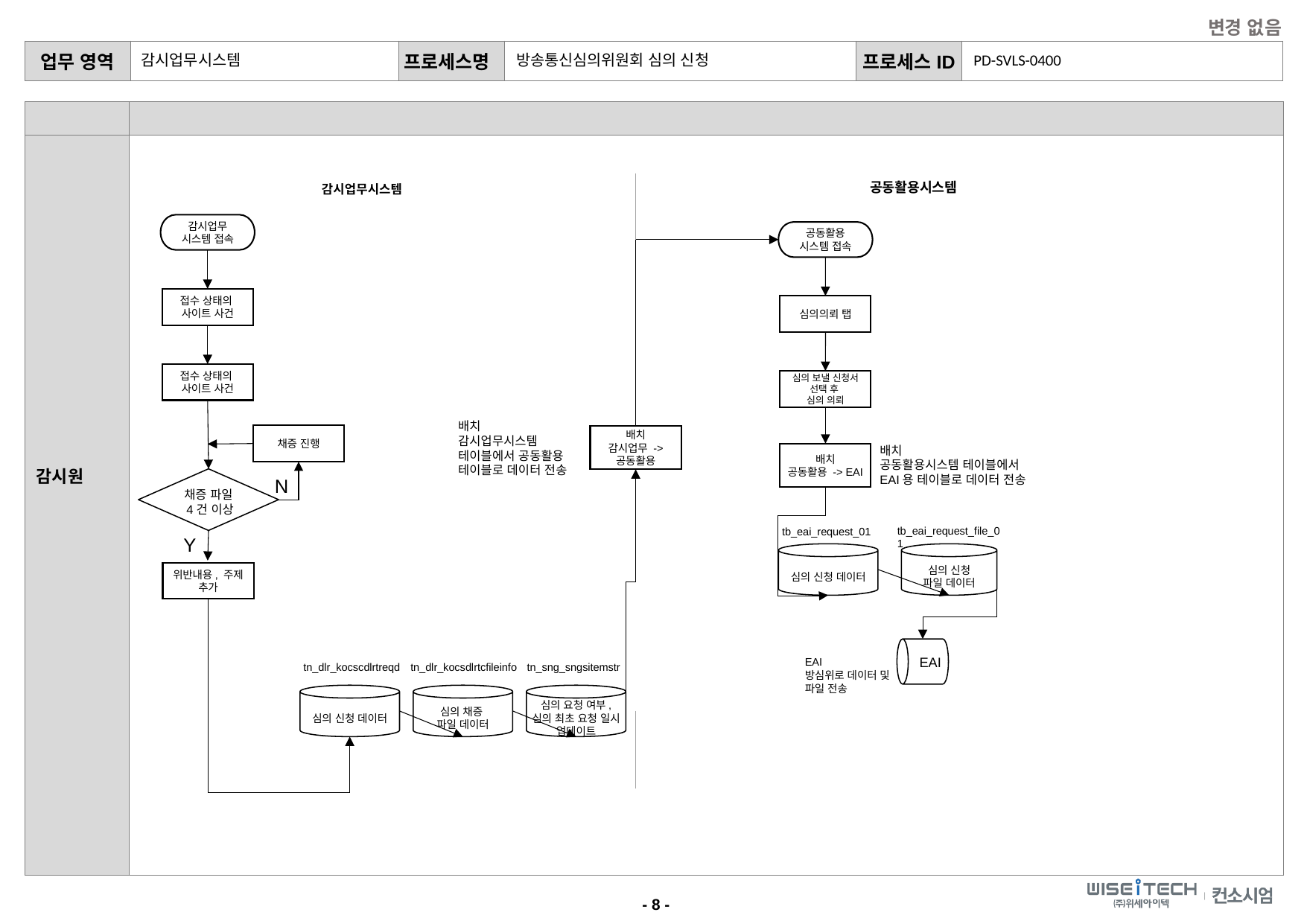

변경 없음
PD-SVLS-0400
감시업무시스템
방송통신심의위원회 심의 신청
공동활용시스템
감시업무시스템
감시업무
시스템 접속
공동활용
시스템 접속
접수 상태의
사이트 사건
심의의뢰 탭
감시원
접수 상태의
사이트 사건
심의 보낼 신청서 선택 후
심의 의뢰
배치
감시업무시스템 테이블에서 공동활용 테이블로 데이터 전송
채증 진행
배치
감시업무 ->
공동활용
배치
공동활용시스템 테이블에서 EAI용 테이블로 데이터 전송
배치
공동활용 -> EAI
채증 파일
 4건 이상
N
tb_eai_request_file_01
tb_eai_request_01
Y
심의 신청 데이터
심의 신청
파일 데이터
위반내용, 주제
추가

EAI
EAI
방심위로 데이터 및 파일 전송
tn_dlr_kocscdlrtreqd
tn_dlr_kocsdlrtcfileinfo
tn_sng_sngsitemstr
심의 채증
파일 데이터
심의 요청 여부,
심의 최초 요청 일시 업데이트
심의 신청 데이터